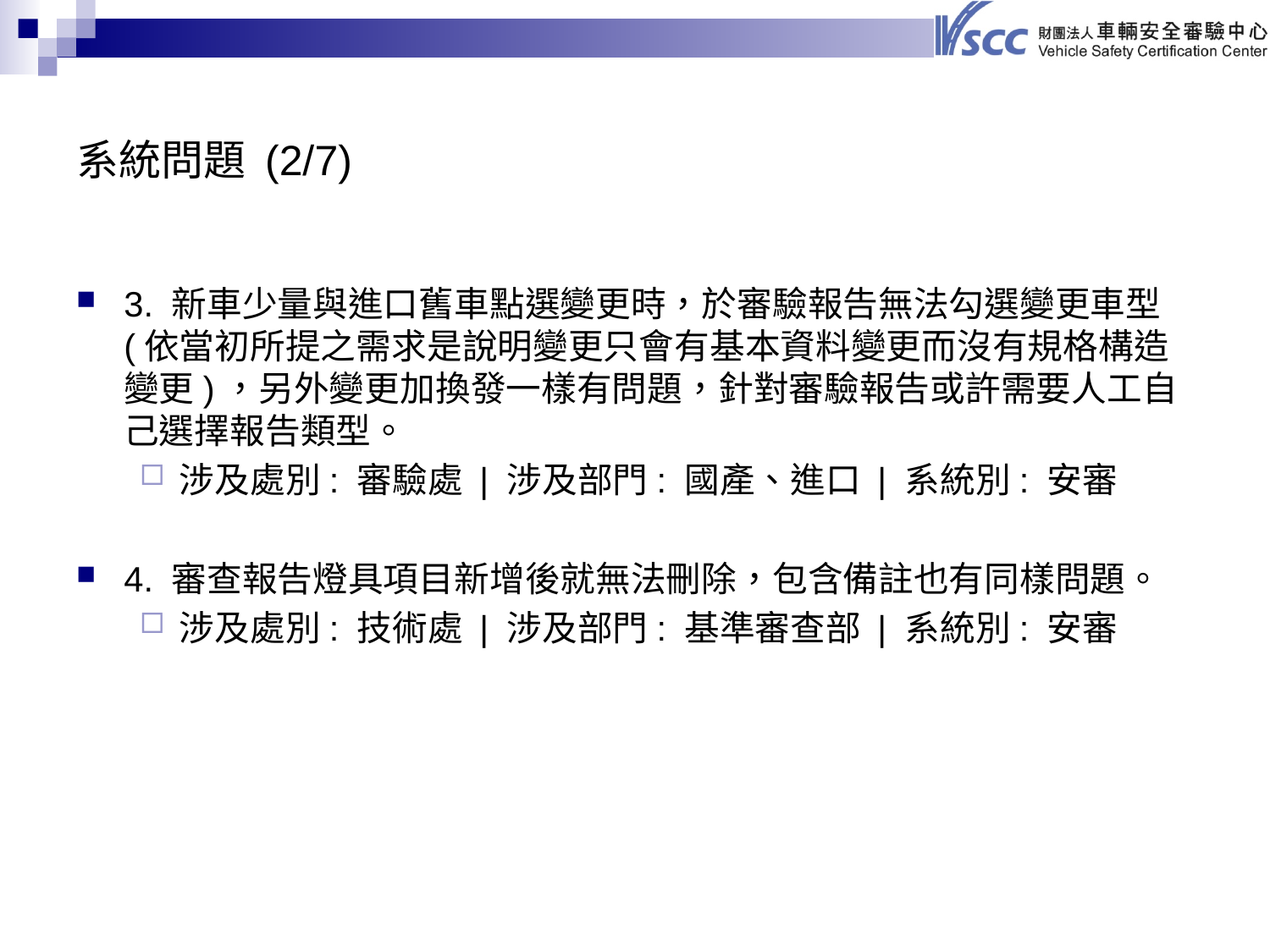

# 系統問題 (2/7)
3. 新車少量與進口舊車點選變更時，於審驗報告無法勾選變更車型(依當初所提之需求是說明變更只會有基本資料變更而沒有規格構造變更)，另外變更加換發一樣有問題，針對審驗報告或許需要人工自己選擇報告類型。
涉及處別: 審驗處 | 涉及部門: 國產、進口 | 系統別: 安審

4. 審查報告燈具項目新增後就無法刪除，包含備註也有同樣問題。
涉及處別: 技術處 | 涉及部門: 基準審查部 | 系統別: 安審